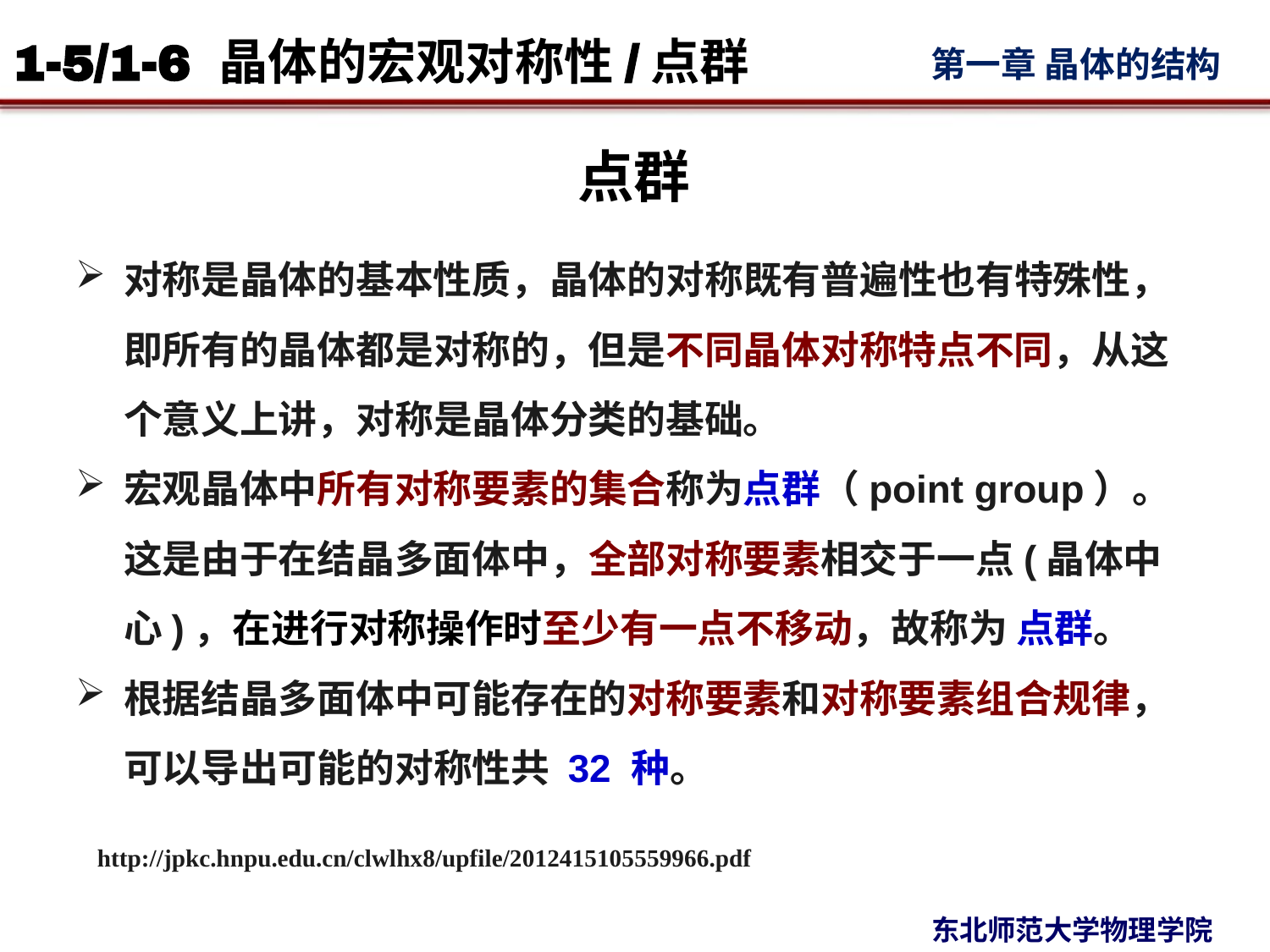

# 点群
对称是晶体的基本性质，晶体的对称既有普遍性也有特殊性，即所有的晶体都是对称的，但是不同晶体对称特点不同，从这个意义上讲，对称是晶体分类的基础。
宏观晶体中所有对称要素的集合称为点群（point group）。这是由于在结晶多面体中，全部对称要素相交于一点(晶体中心)，在进行对称操作时至少有一点不移动，故称为 点群。
根据结晶多面体中可能存在的对称要素和对称要素组合规律，可以导出可能的对称性共 32 种。
http://jpkc.hnpu.edu.cn/clwlhx8/upfile/2012415105559966.pdf